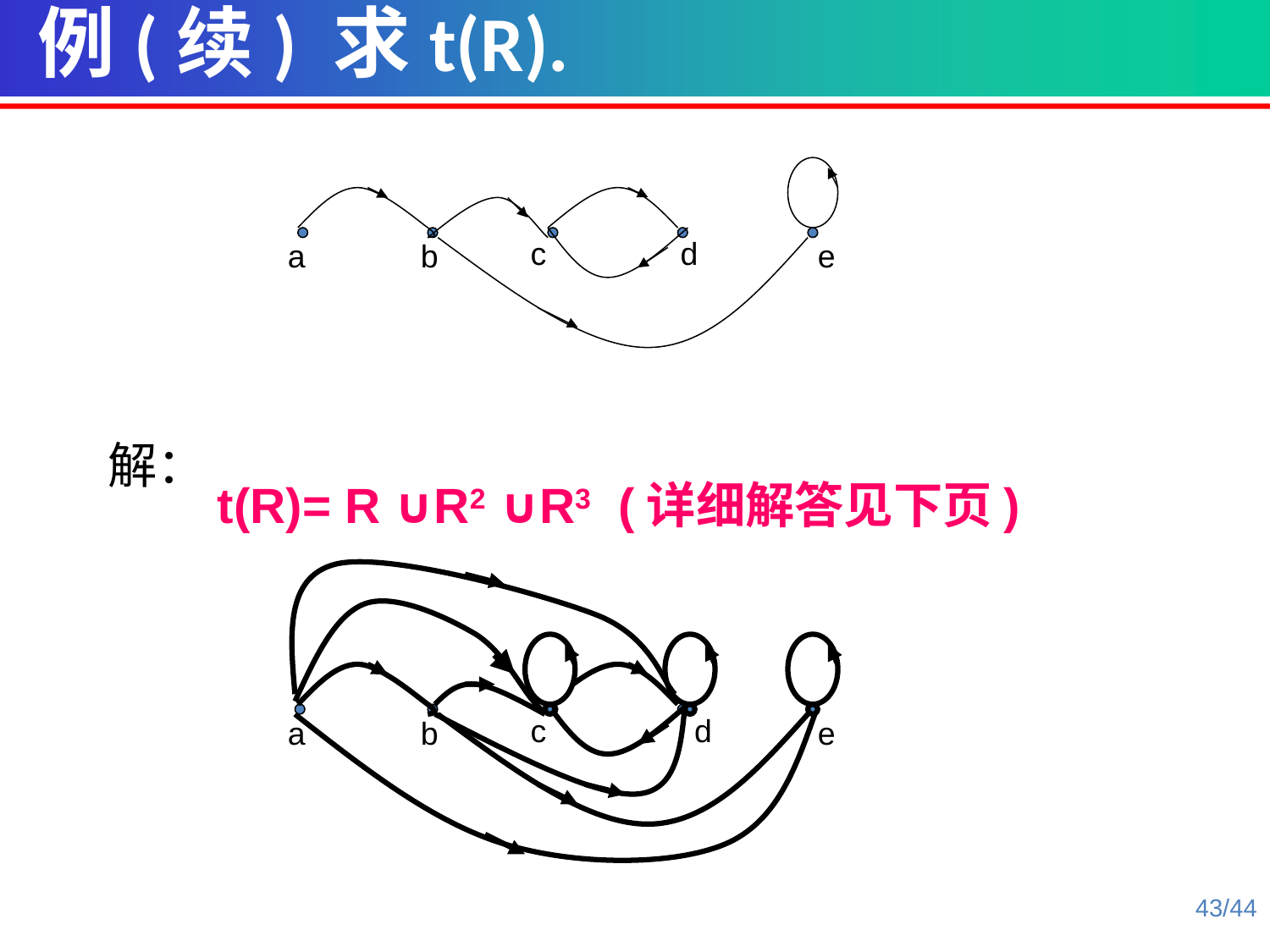

例(续) 求t(R).

c

d

a
b
e

解：
t(R)= R ∪R2 ∪R3  (详细解答见下页)

c

d
a
b
e

43/44